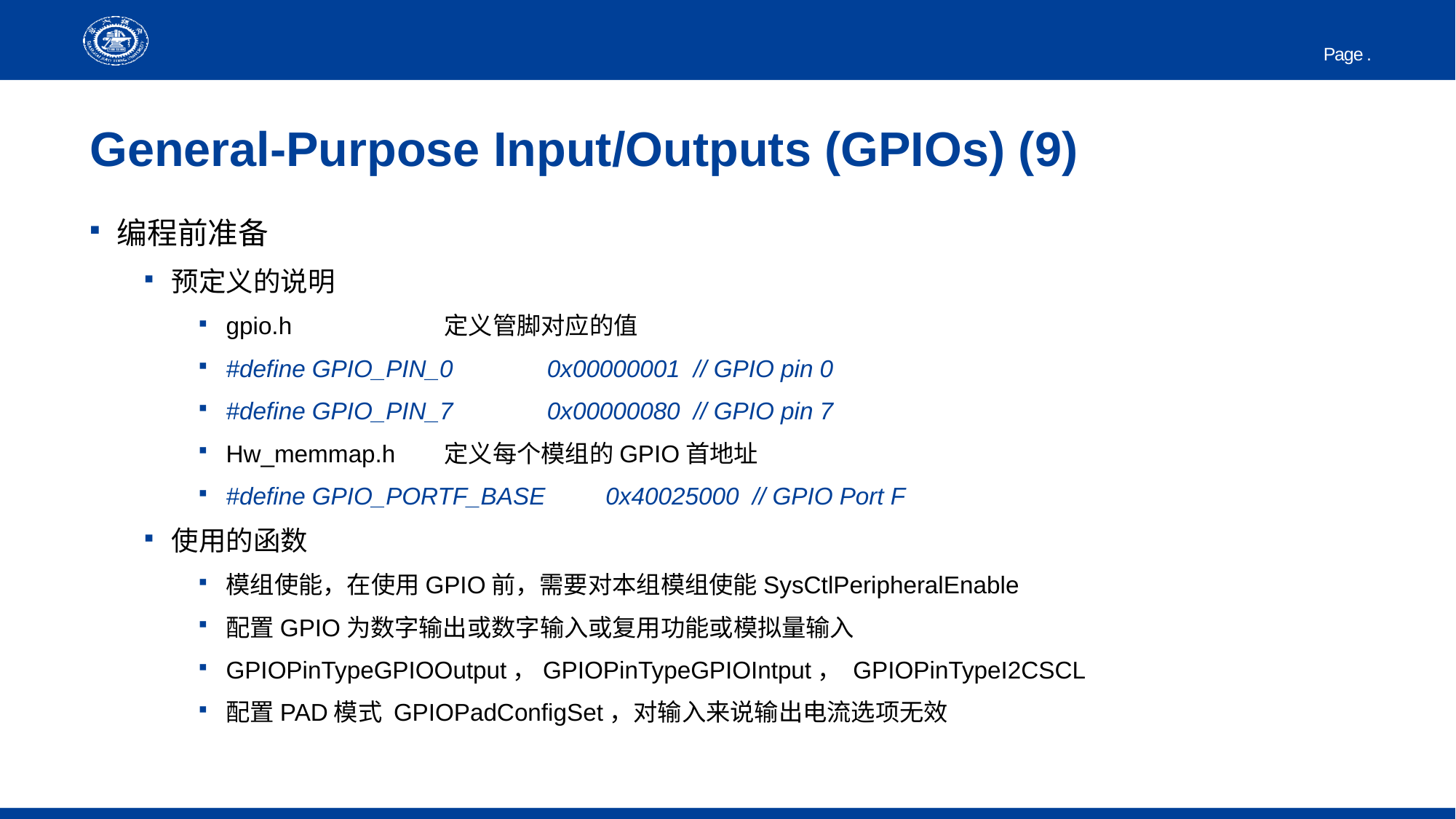

# General-Purpose Input/Outputs (GPIOs) (9)
编程前准备
预定义的说明
gpio.h		定义管脚对应的值
#define GPIO_PIN_0              0x00000001  // GPIO pin 0
#define GPIO_PIN_7              0x00000080  // GPIO pin 7
Hw_memmap.h	定义每个模组的GPIO首地址
#define GPIO_PORTF_BASE         0x40025000  // GPIO Port F
使用的函数
模组使能，在使用GPIO前，需要对本组模组使能SysCtlPeripheralEnable
配置GPIO为数字输出或数字输入或复用功能或模拟量输入
GPIOPinTypeGPIOOutput，GPIOPinTypeGPIOIntput， GPIOPinTypeI2CSCL
配置PAD模式 GPIOPadConfigSet，对输入来说输出电流选项无效